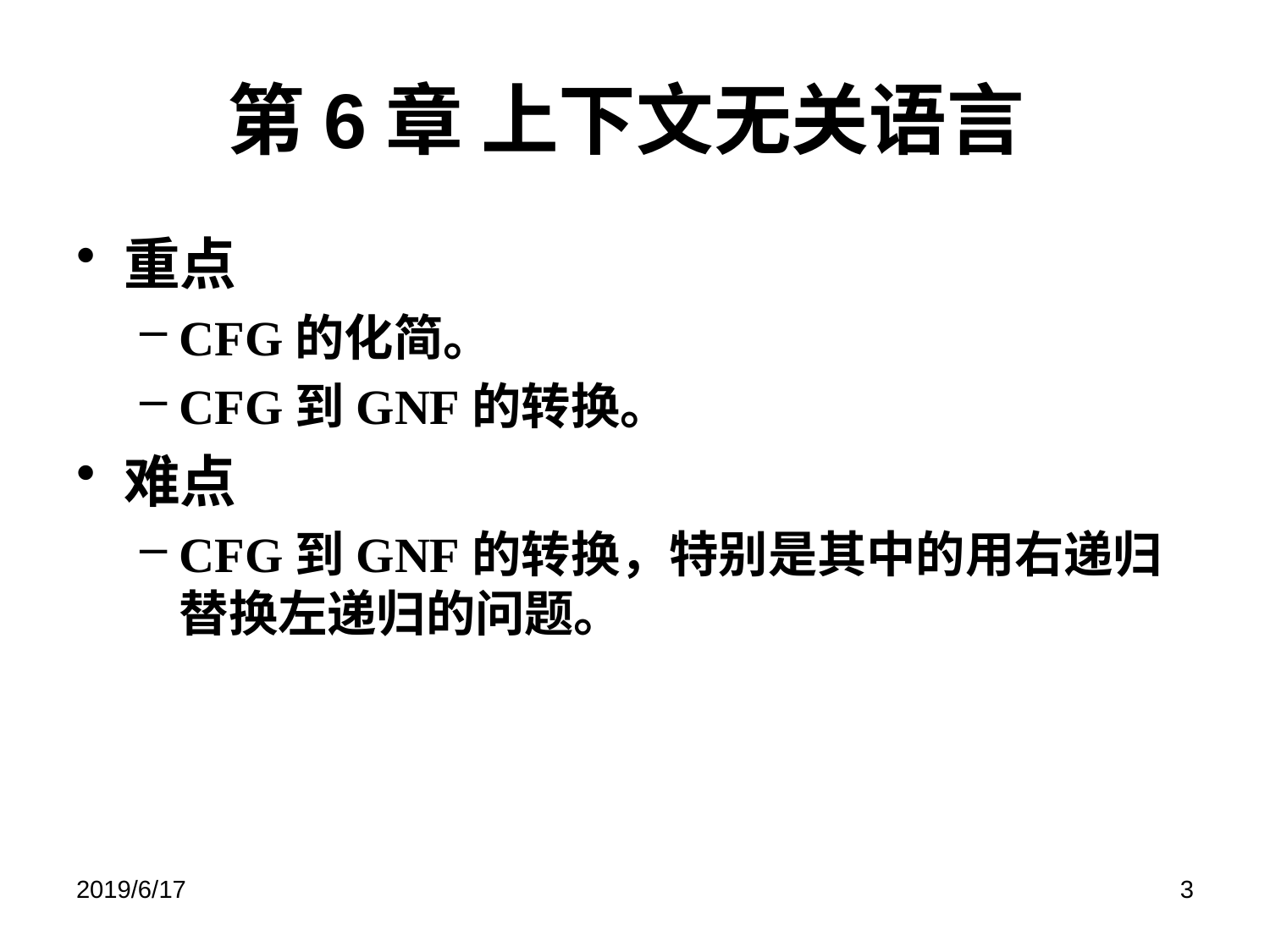

# 第6章 上下文无关语言
重点
CFG的化简。
CFG到GNF的转换。
难点
CFG到GNF的转换，特别是其中的用右递归替换左递归的问题。
2019/6/17
3